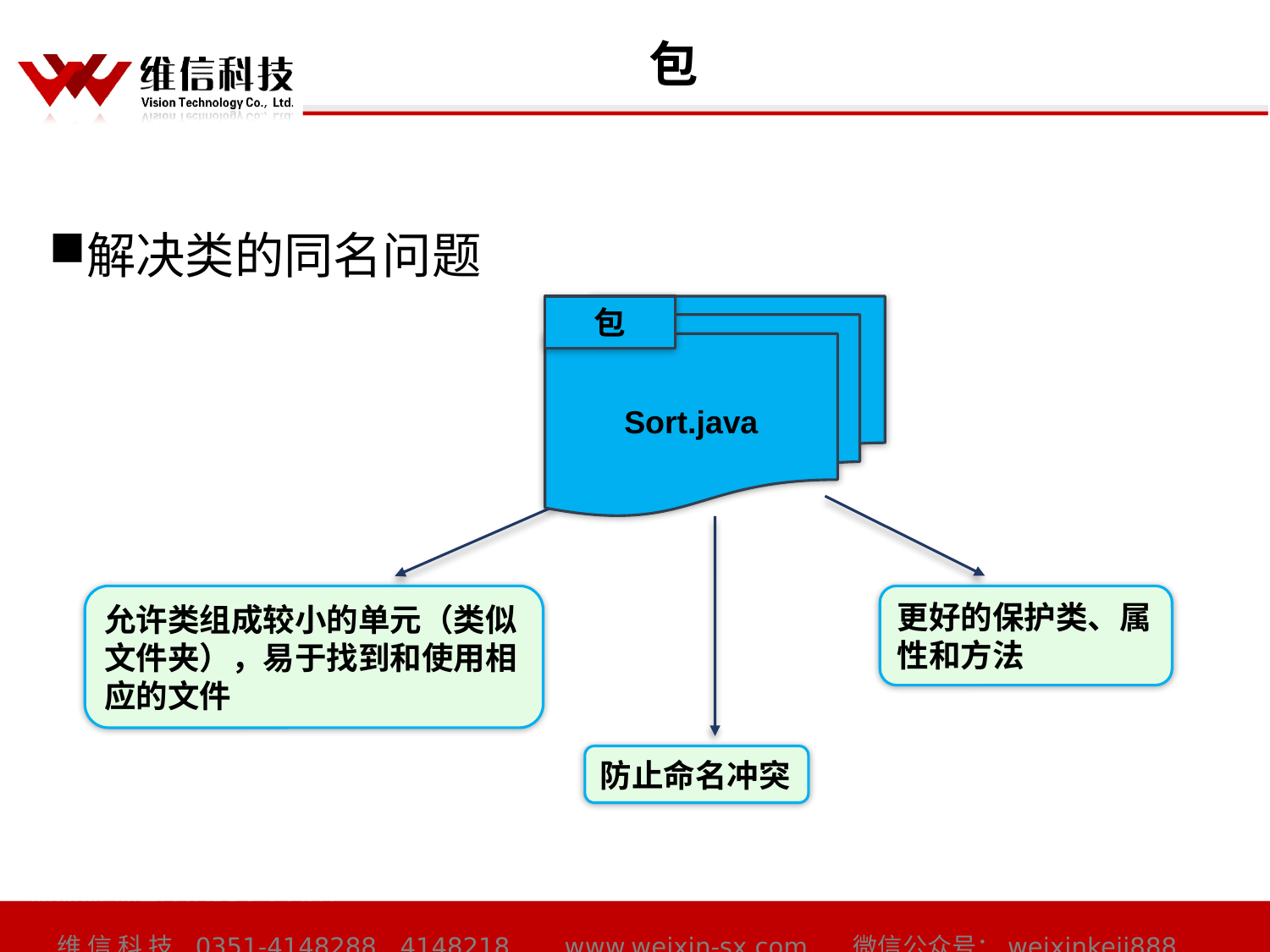

# 包
解决类的同名问题

Sort.java
包

允许类组成较小的单元（类似
文件夹），易于找到和使用相
应的文件
更好的保护类、属
性和方法
防止命名冲突